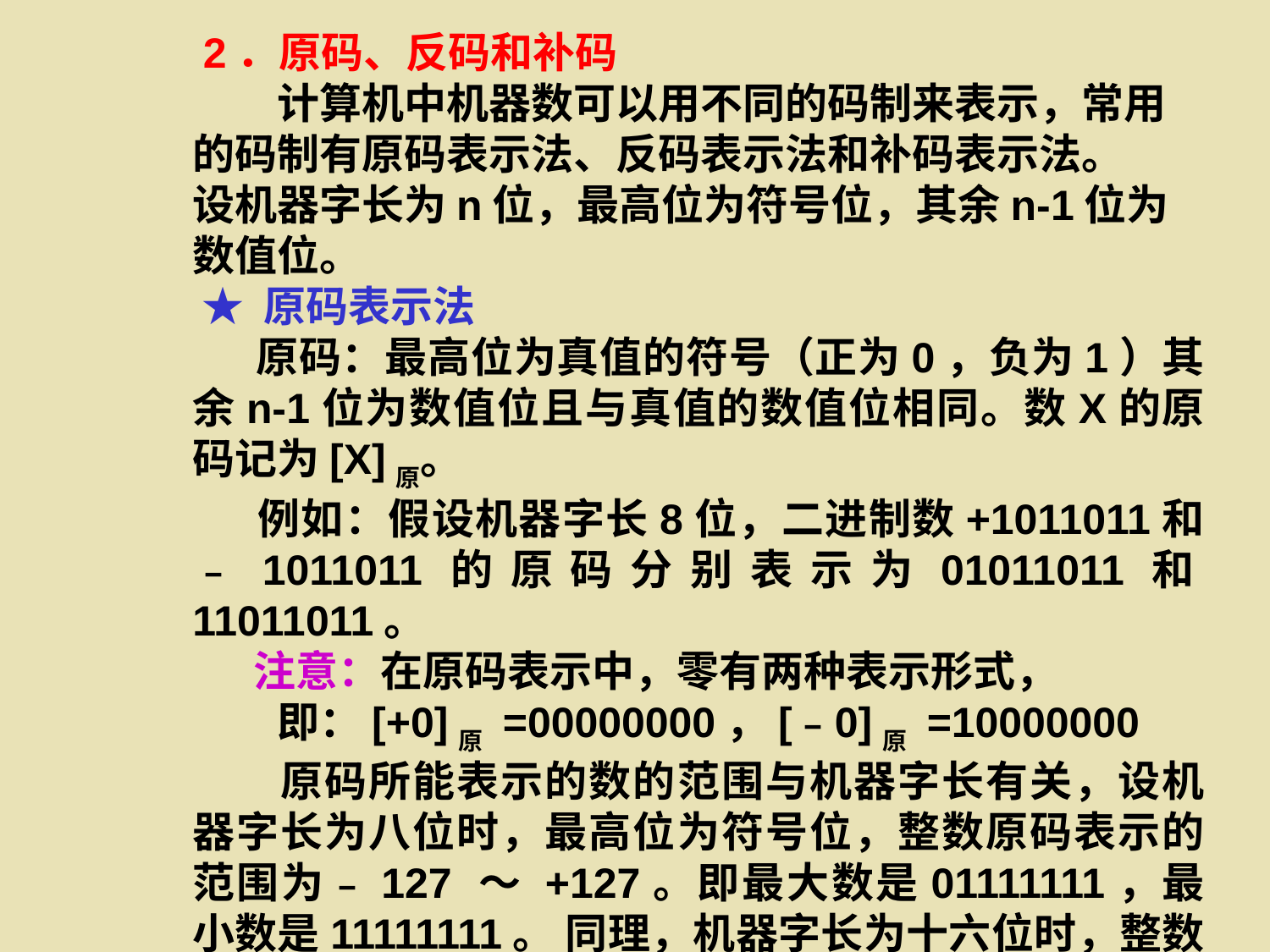

2．原码、反码和补码
　　计算机中机器数可以用不同的码制来表示，常用的码制有原码表示法、反码表示法和补码表示法。　   设机器字长为n位，最高位为符号位，其余n-1位为数值位。
 ★ 原码表示法
　  原码：最高位为真值的符号（正为0，负为1）其余n-1位为数值位且与真值的数值位相同。数X的原码记为[X]原。
　  例如：假设机器字长8位，二进制数+1011011和﹣1011011的原码分别表示为01011011和11011011。
　  注意：在原码表示中，零有两种表示形式，
　　即：[+0]原 =00000000，[﹣0]原 =10000000
　　原码所能表示的数的范围与机器字长有关，设机器字长为八位时，最高位为符号位，整数原码表示的范围为﹣127 ～ +127。即最大数是01111111，最小数是11111111。 同理，机器字长为十六位时，整数原码的范围为﹣32767 ～ +32767。